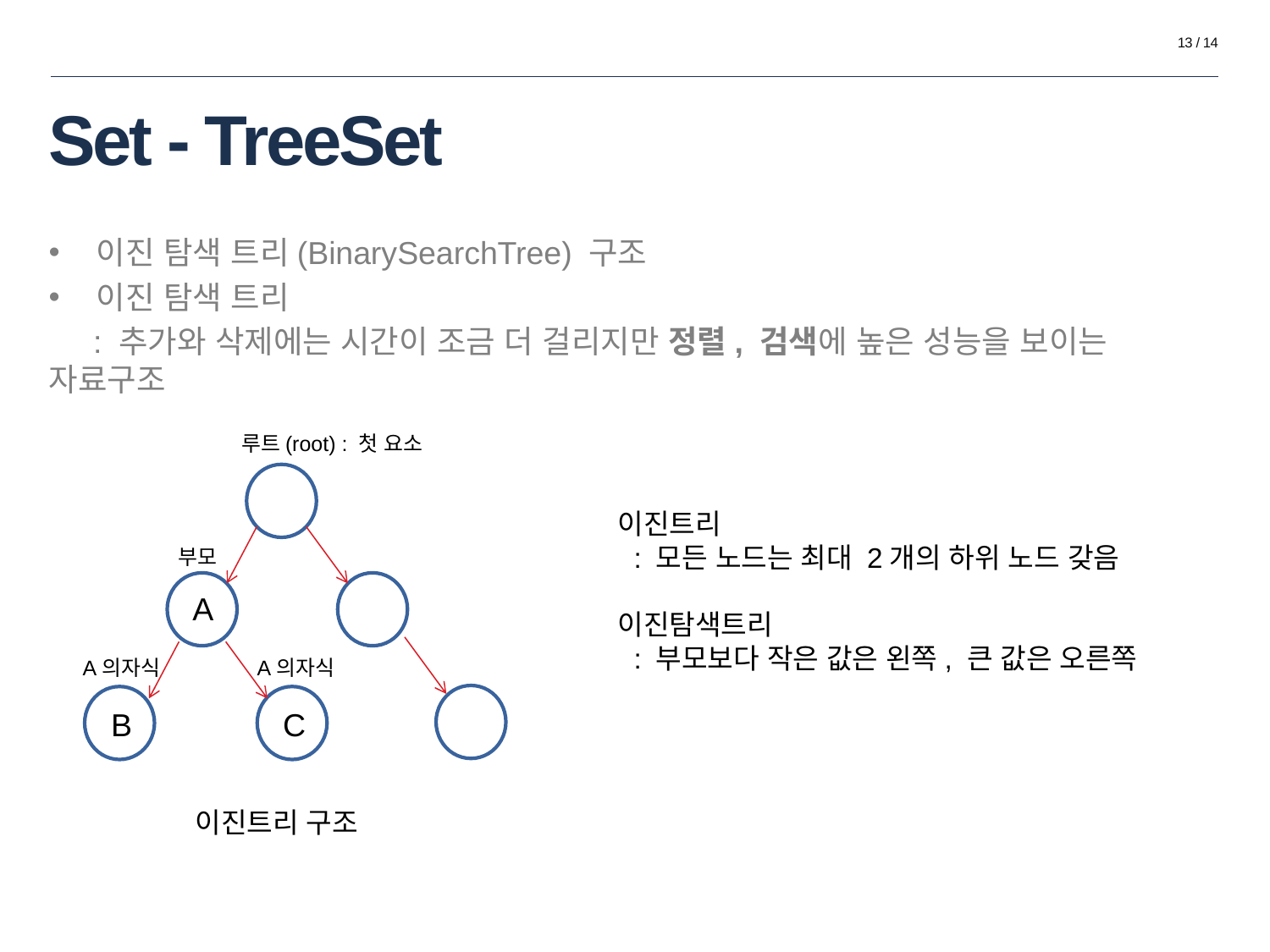

13 / 14
# Set - TreeSet
이진 탐색 트리(BinarySearchTree) 구조
이진 탐색 트리
     : 추가와 삭제에는 시간이 조금 더 걸리지만 정렬, 검색에 높은 성능을 보이는 자료구조
루트(root) : 첫 요소

이진트리
  : 모든 노드는 최대 2개의 하위 노드 갖음

이진탐색트리
  : 부모보다 작은 값은 왼쪽, 큰 값은 오른쪽

부모

A
A의자식
A의자식

B
C
이진트리 구조